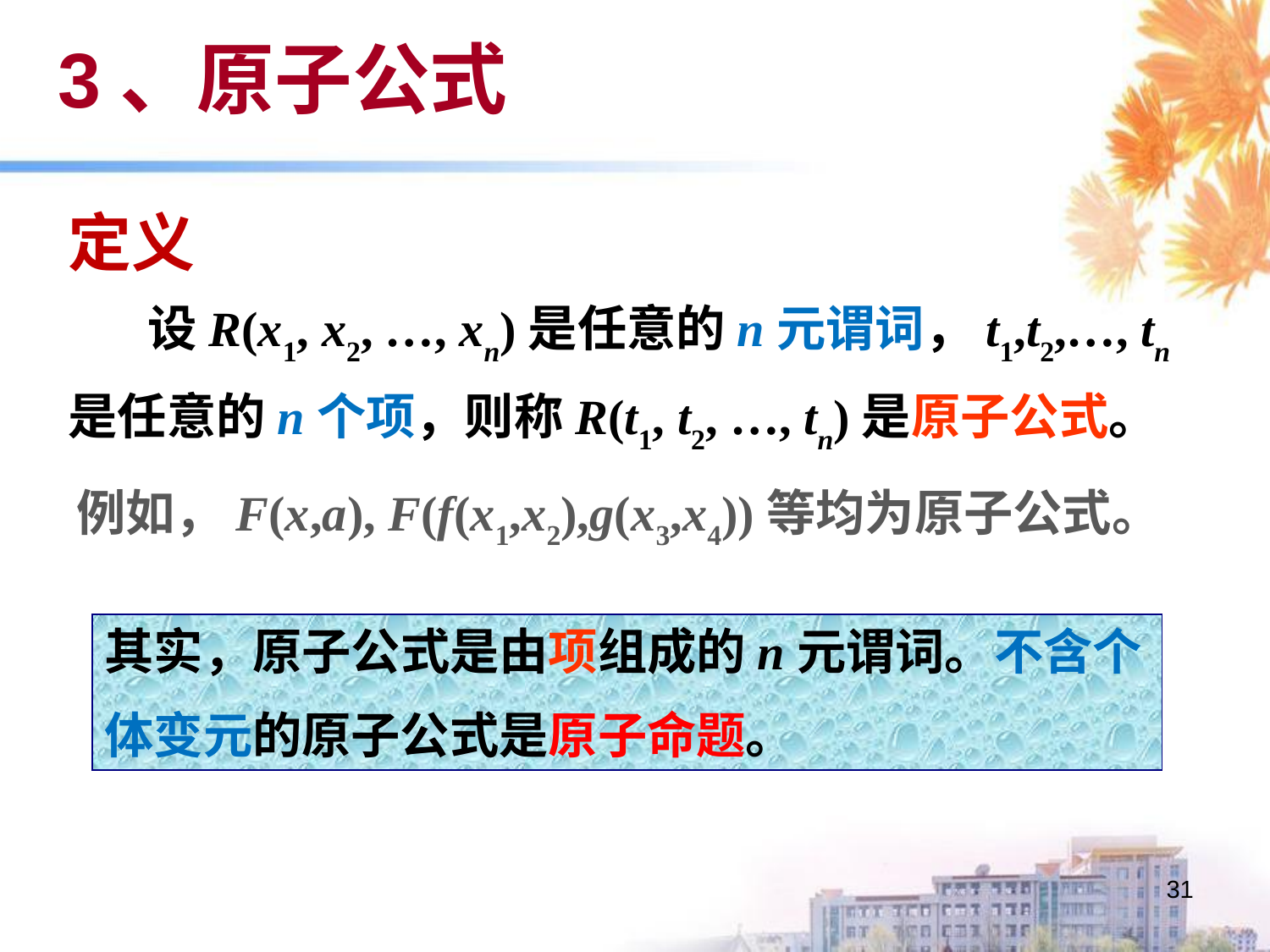

# 3、原子公式
定义
      设R(x1, x2, …, xn)是任意的n元谓词，t1,t2,…, tn
是任意的n个项，则称R(t1, t2, …, tn)是原子公式。
例如，F(x,a), F(f(x1,x2),g(x3,x4))等均为原子公式。
其实，原子公式是由项组成的n元谓词。不含个
体变元的原子公式是原子命题。
31